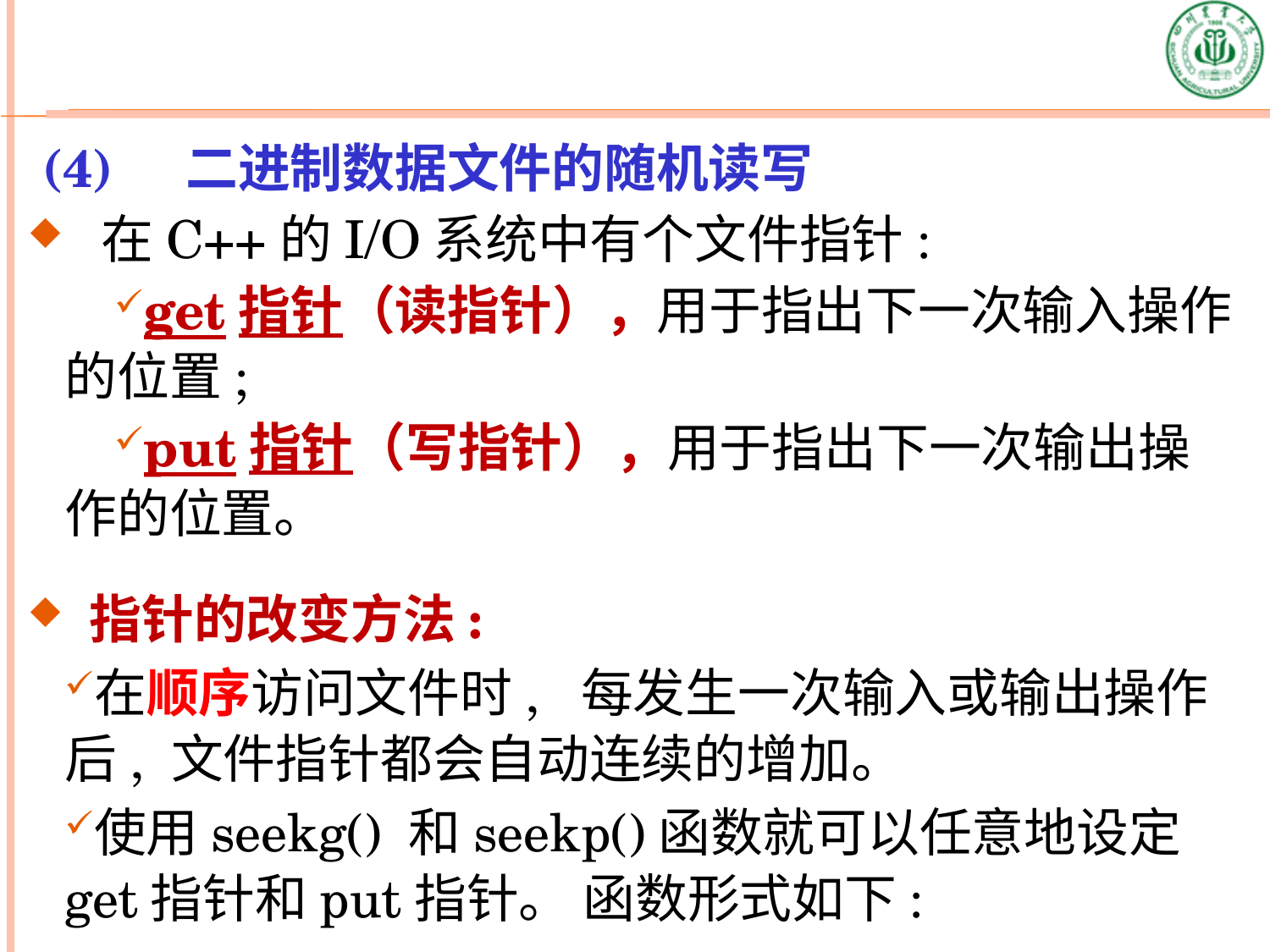

(4)    二进制数据文件的随机读写
  在C++的I/O系统中有个文件指针:
get指针（读指针），用于指出下一次输入操作的位置;
put指针（写指针），用于指出下一次输出操作的位置。
指针的改变方法:
在顺序访问文件时,  每发生一次输入或输出操作后, 文件指针都会自动连续的增加。
使用seekg() 和seekp()函数就可以任意地设定get指针和put指针。 函数形式如下: